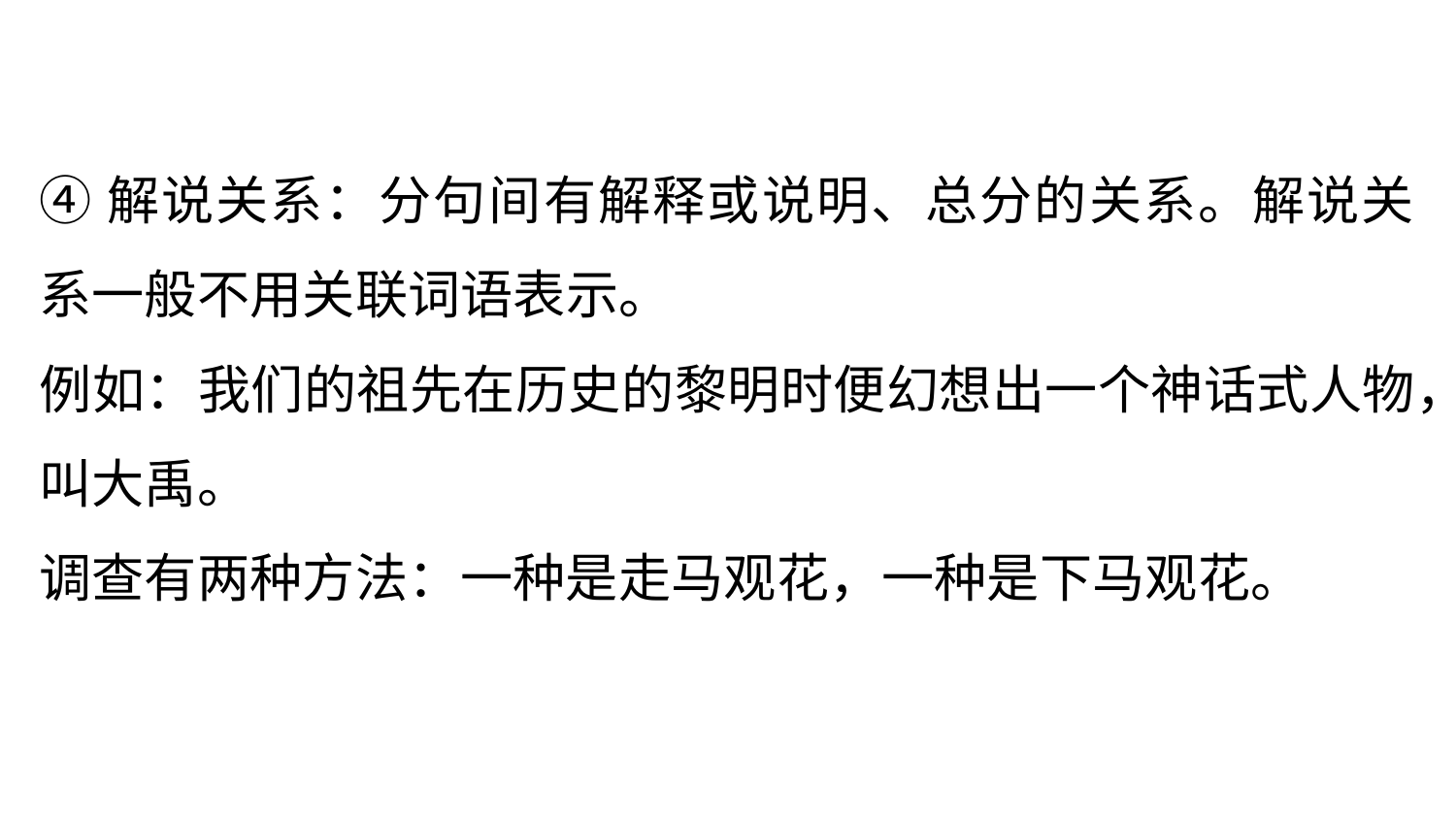

④解说关系：分句间有解释或说明、总分的关系。解说关系一般不用关联词语表示。
例如：我们的祖先在历史的黎明时便幻想出一个神话式人物，叫大禹。
调查有两种方法：一种是走马观花，一种是下马观花。